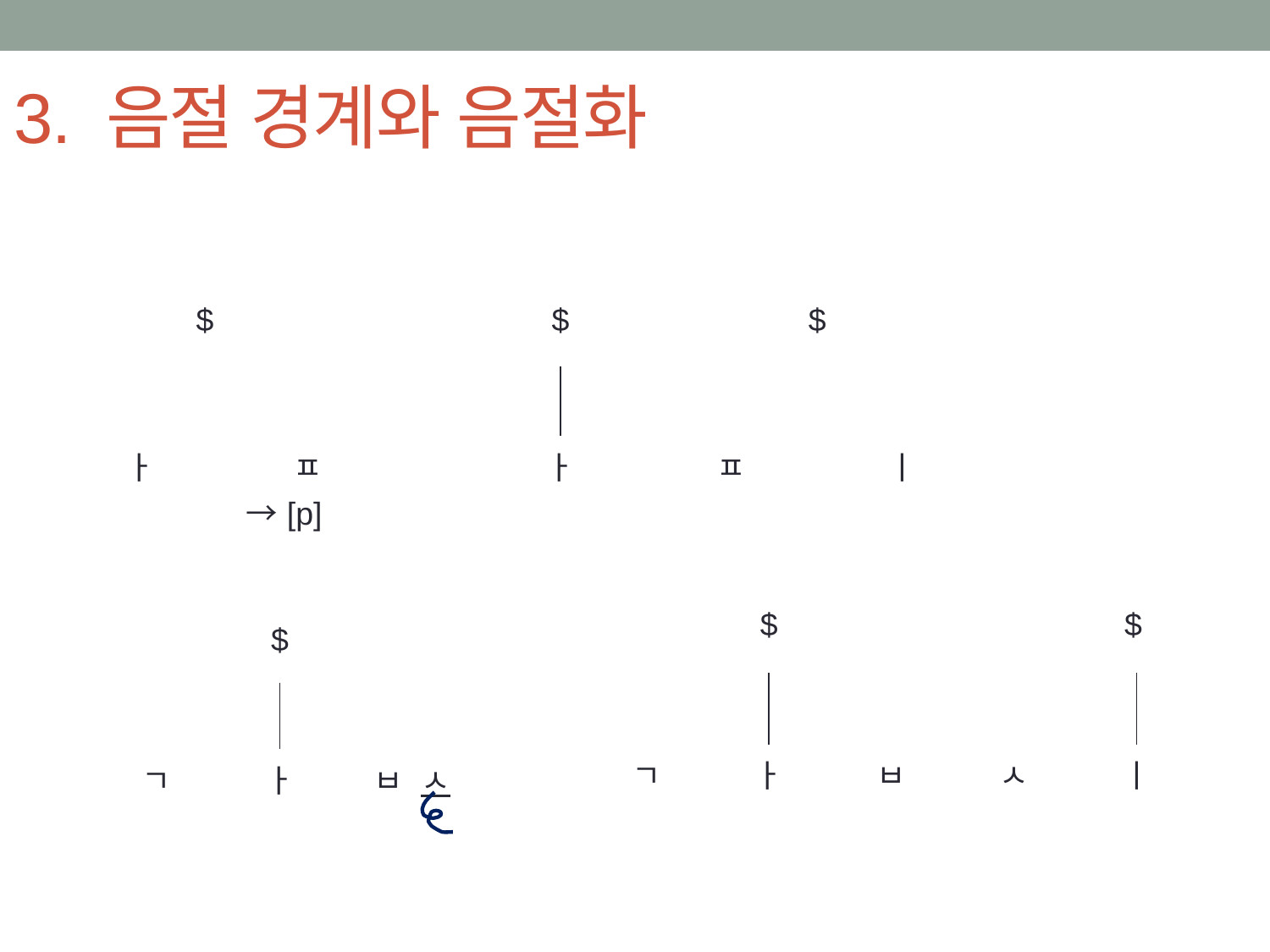

# 3. 음절 경계와 음절화

| $ |  |  |  |
| --- | --- | --- | --- |
|  |  |  |  |
| ㅏ |  | ㅍ→[p] |  |
| $ |  | $ |  |  |  |
| --- | --- | --- | --- | --- | --- |
|  |  |  |  |  |  |
| ㅏ |  | ㅍ |  | ㅣ |  |
| $ |  |  |  |  |  | $ |  |  |  |
| --- | --- | --- | --- | --- | --- | --- | --- | --- | --- |
|  |  |  |  |  |  |  |  |  |  |
| ㄱ |  | ㅏ |  | ㅂ |  | ㅅ |  | ㅣ |  |
| $ |  |  |  |  |  |
| --- | --- | --- | --- | --- | --- |
|  |  |  |  |  |  |
| ㄱ |  | ㅏ |  | ㅂ ㅅ |  |